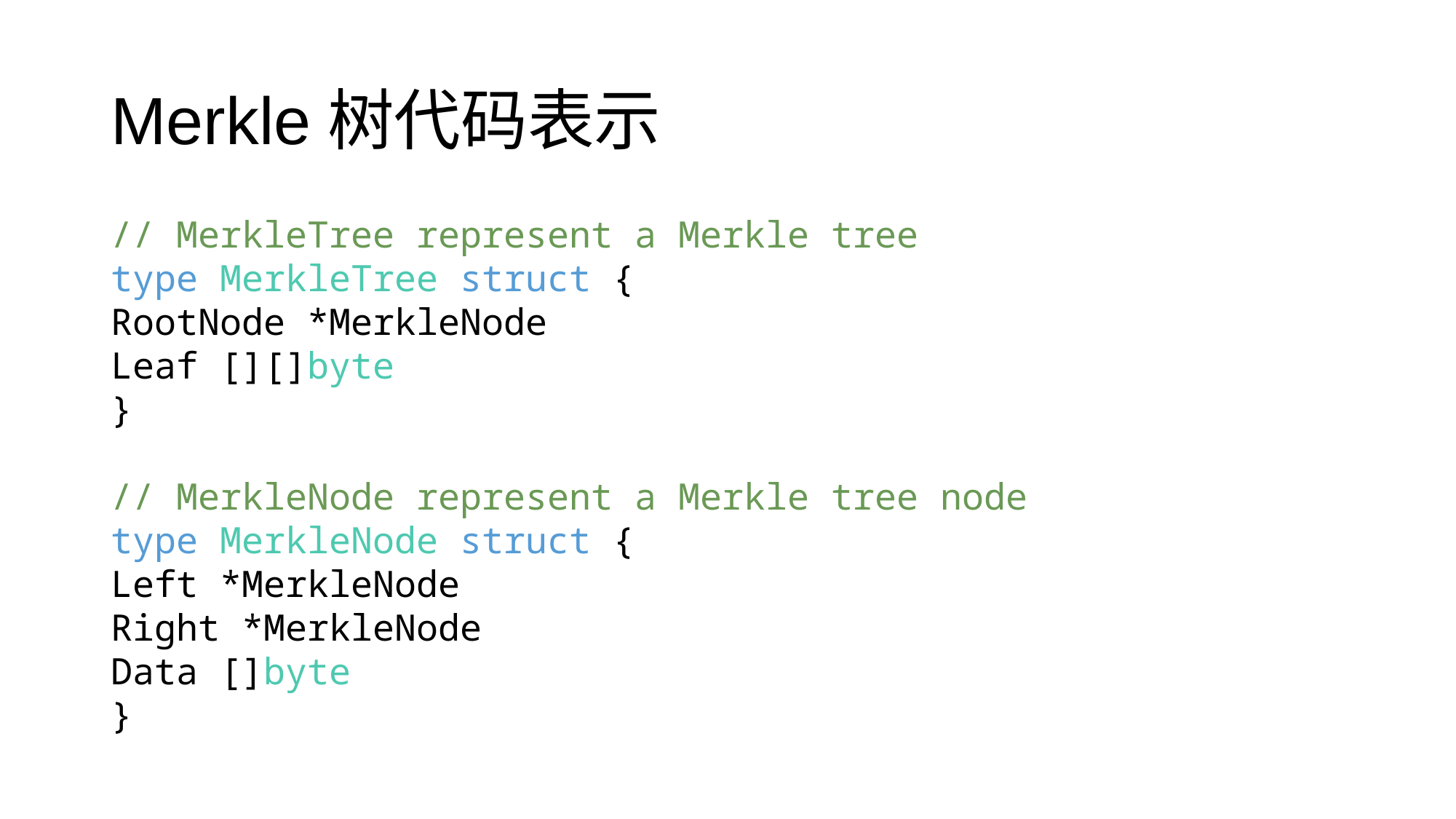

# Merkle树代码表示
// MerkleTree represent a Merkle tree
type MerkleTree struct {
RootNode *MerkleNode
Leaf [][]byte
}
// MerkleNode represent a Merkle tree node
type MerkleNode struct {
Left *MerkleNode
Right *MerkleNode
Data []byte
}